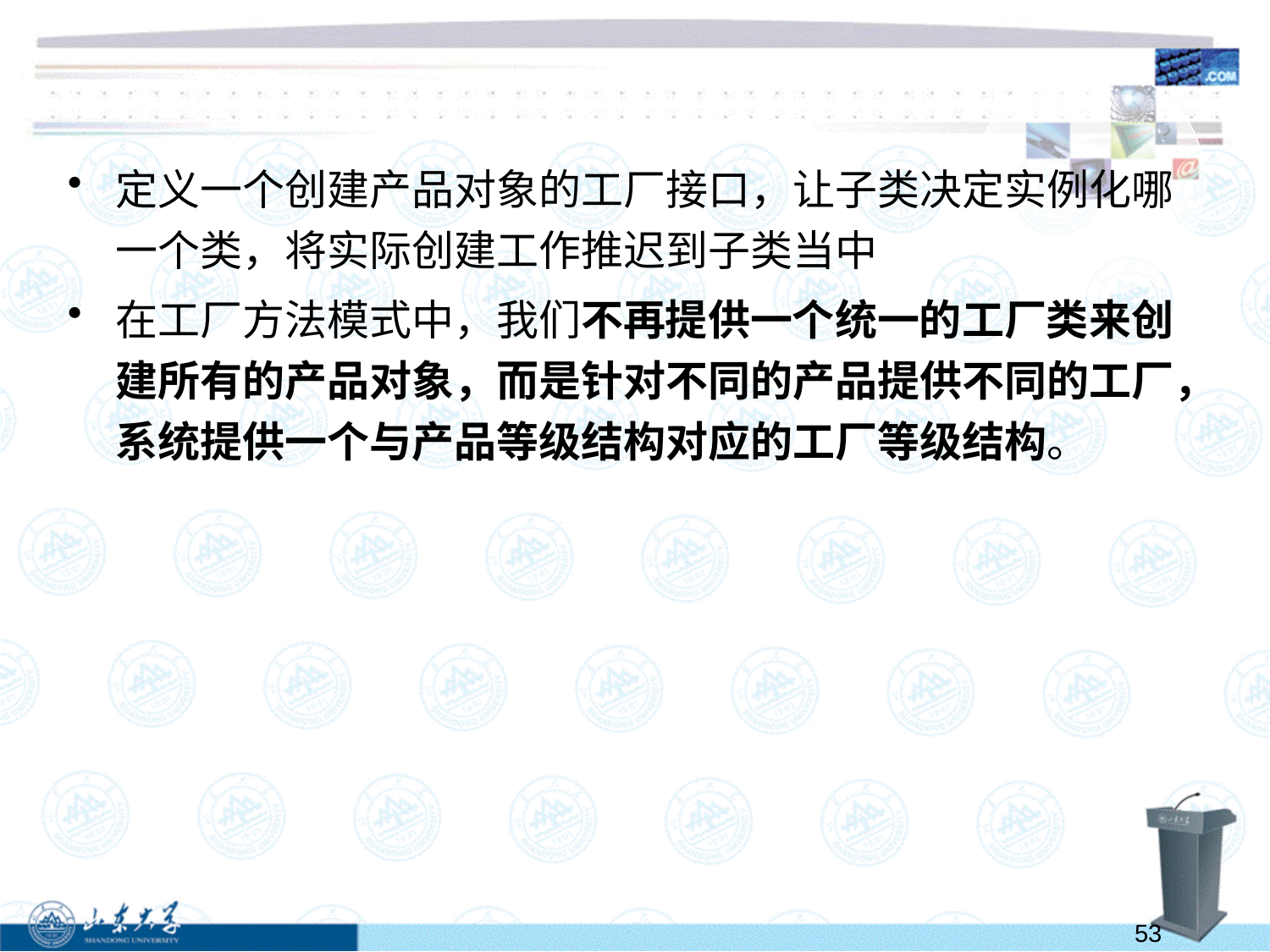

#
定义一个创建产品对象的工厂接口，让子类决定实例化哪一个类，将实际创建工作推迟到子类当中
在工厂方法模式中，我们不再提供一个统一的工厂类来创建所有的产品对象，而是针对不同的产品提供不同的工厂，系统提供一个与产品等级结构对应的工厂等级结构。
53